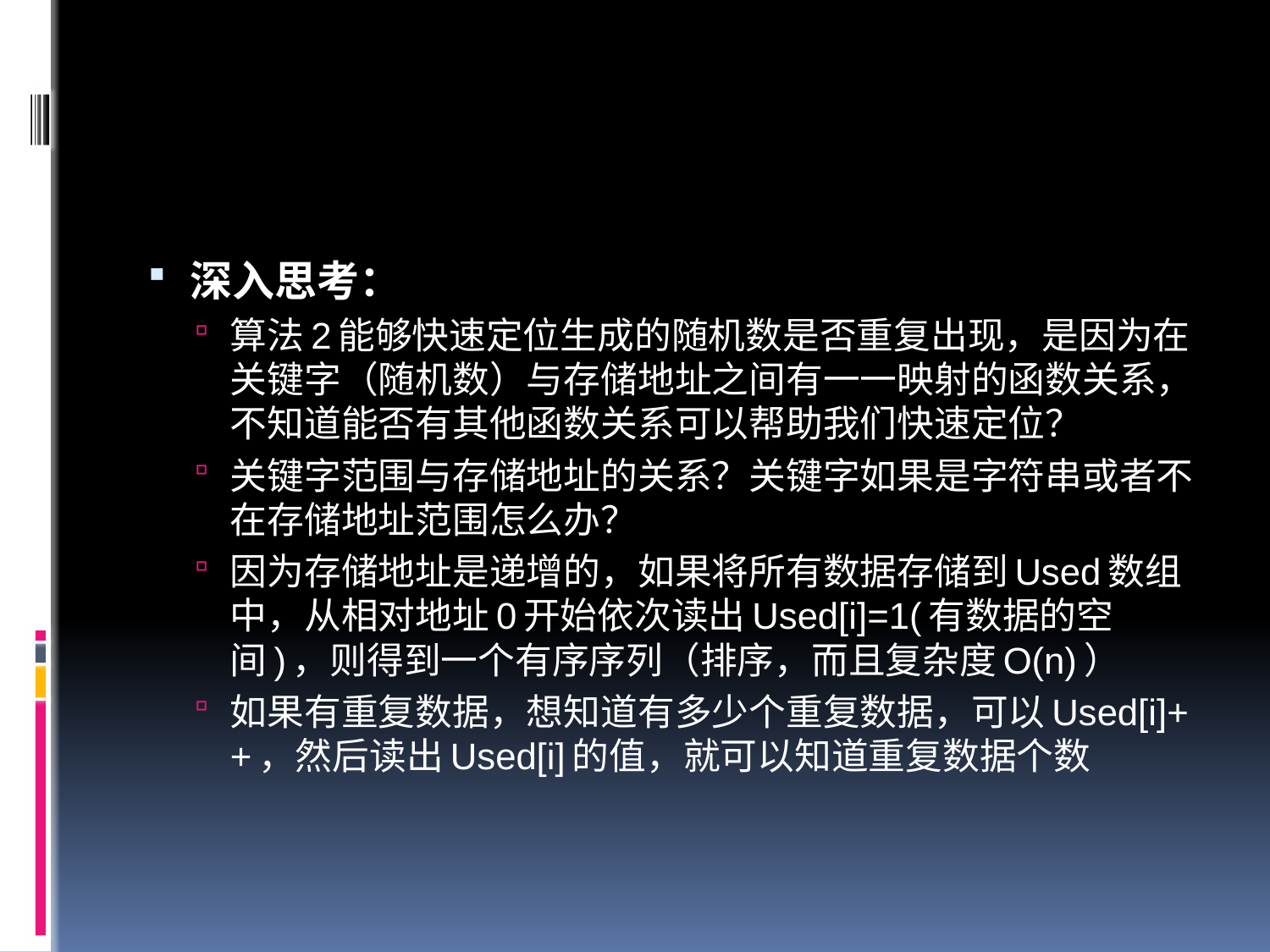

#
深入思考：
算法2能够快速定位生成的随机数是否重复出现，是因为在关键字（随机数）与存储地址之间有一一映射的函数关系，不知道能否有其他函数关系可以帮助我们快速定位？
关键字范围与存储地址的关系？关键字如果是字符串或者不在存储地址范围怎么办？
因为存储地址是递增的，如果将所有数据存储到Used数组中，从相对地址0开始依次读出Used[i]=1(有数据的空间)，则得到一个有序序列（排序，而且复杂度O(n)）
如果有重复数据，想知道有多少个重复数据，可以Used[i]++，然后读出Used[i]的值，就可以知道重复数据个数